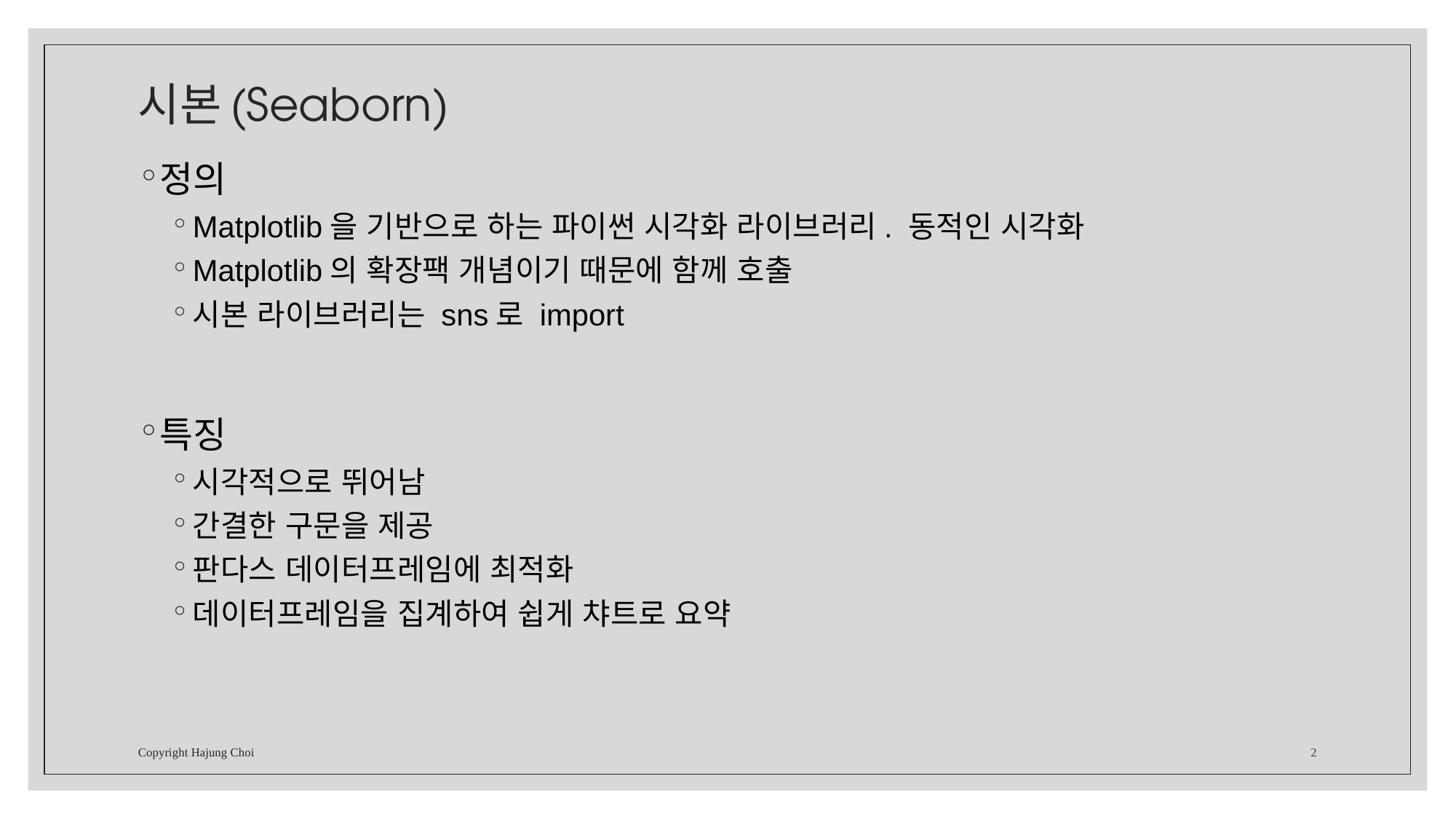

# 시본(Seaborn)
정의
Matplotlib을 기반으로 하는 파이썬 시각화 라이브러리. 동적인 시각화
Matplotlib의 확장팩 개념이기 때문에 함께 호출
시본 라이브러리는 sns로 import

특징
시각적으로 뛰어남
간결한 구문을 제공
판다스 데이터프레임에 최적화
데이터프레임을 집계하여 쉽게 챠트로 요약
Copyright Hajung Choi
2